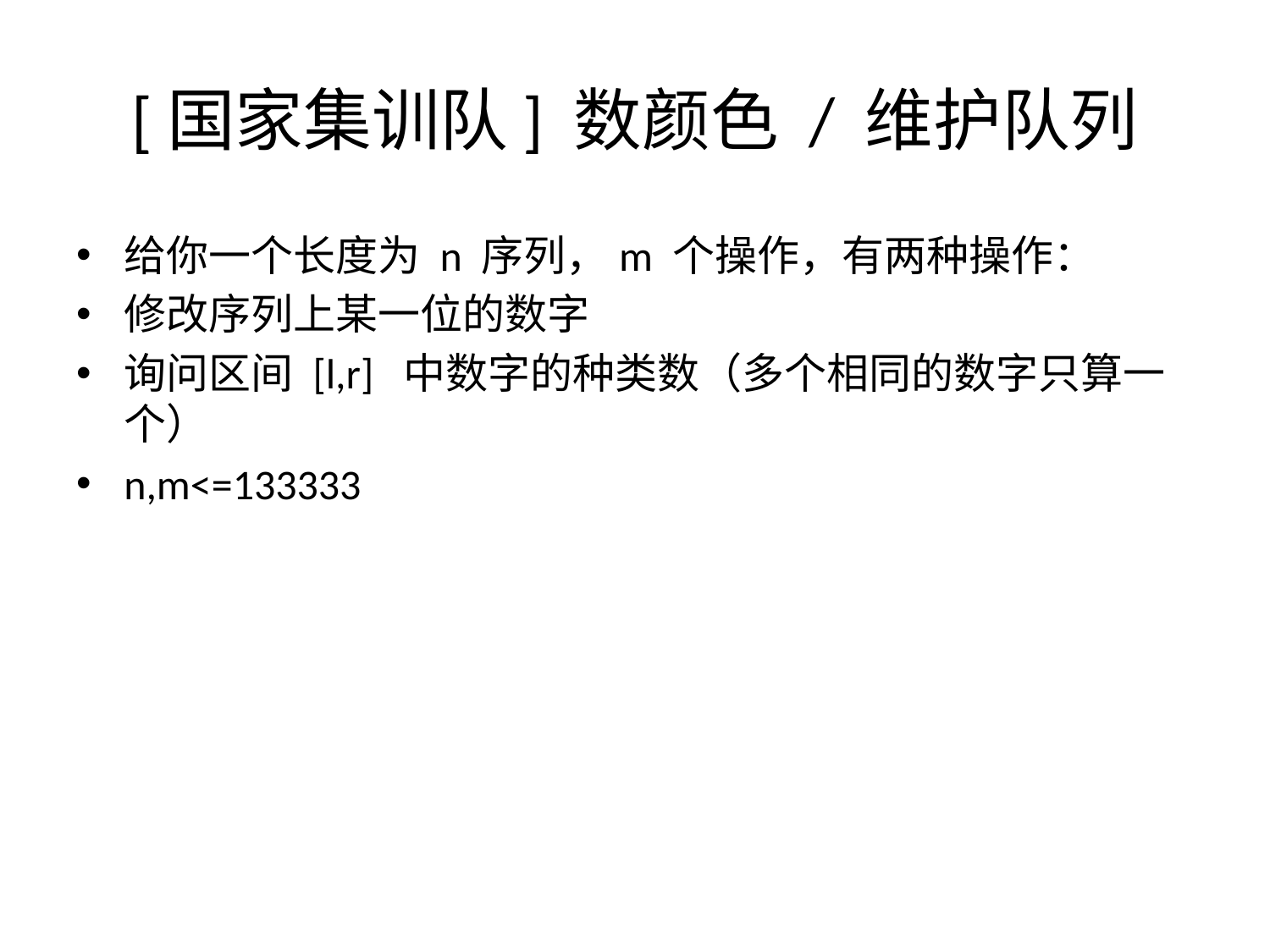

# [国家集训队] 数颜色 / 维护队列
给你一个长度为 n 序列，m 个操作，有两种操作：
修改序列上某一位的数字
询问区间 [l,r]  中数字的种类数（多个相同的数字只算一个）
n,m<=133333